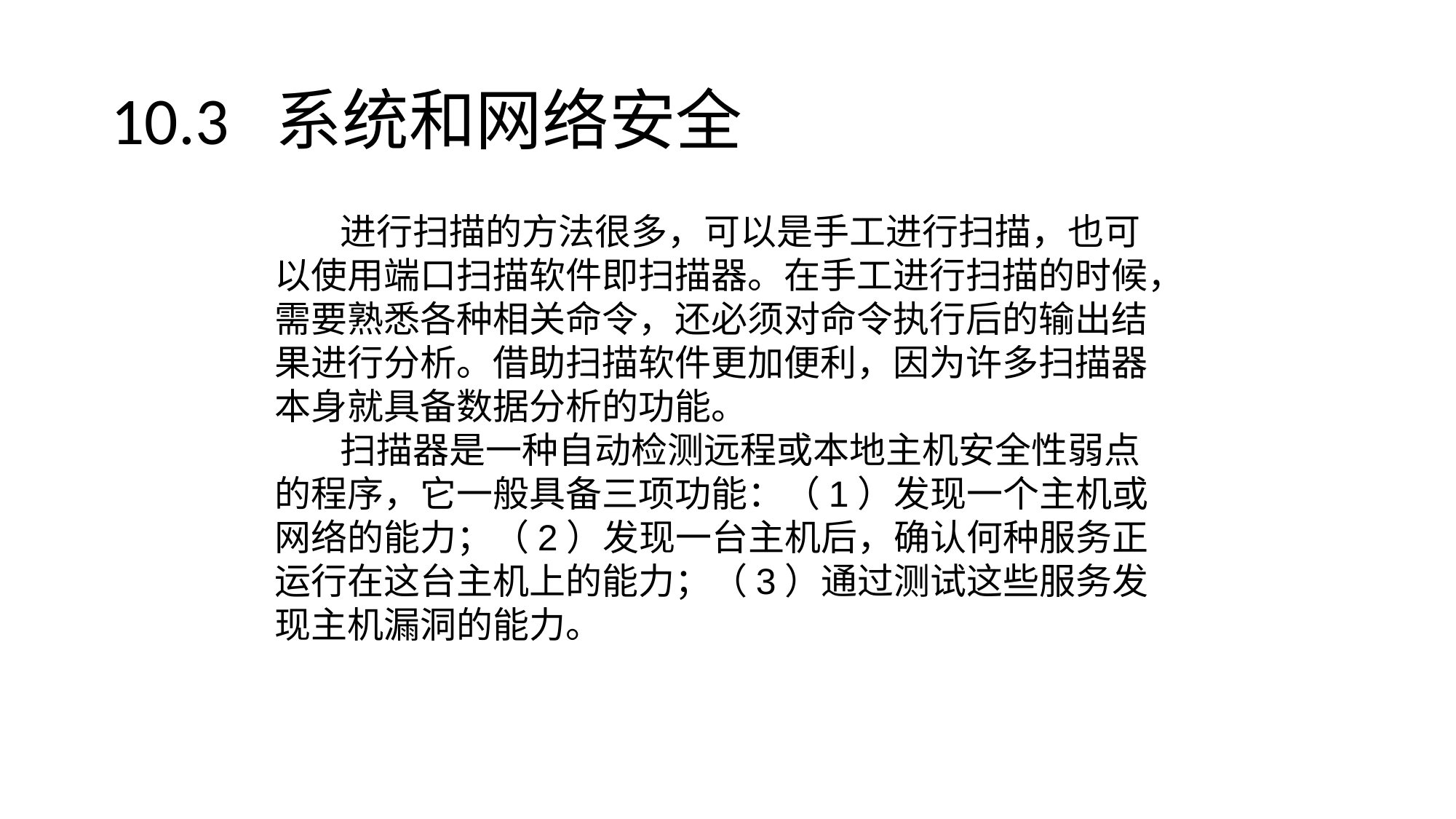

10.3  系统和网络安全
       进行扫描的方法很多，可以是手工进行扫描，也可以使用端口扫描软件即扫描器。在手工进行扫描的时候，需要熟悉各种相关命令，还必须对命令执行后的输出结果进行分析。借助扫描软件更加便利，因为许多扫描器本身就具备数据分析的功能。
       扫描器是一种自动检测远程或本地主机安全性弱点的程序，它一般具备三项功能：（1）发现一个主机或网络的能力；（2）发现一台主机后，确认何种服务正运行在这台主机上的能力；（3）通过测试这些服务发现主机漏洞的能力。
20